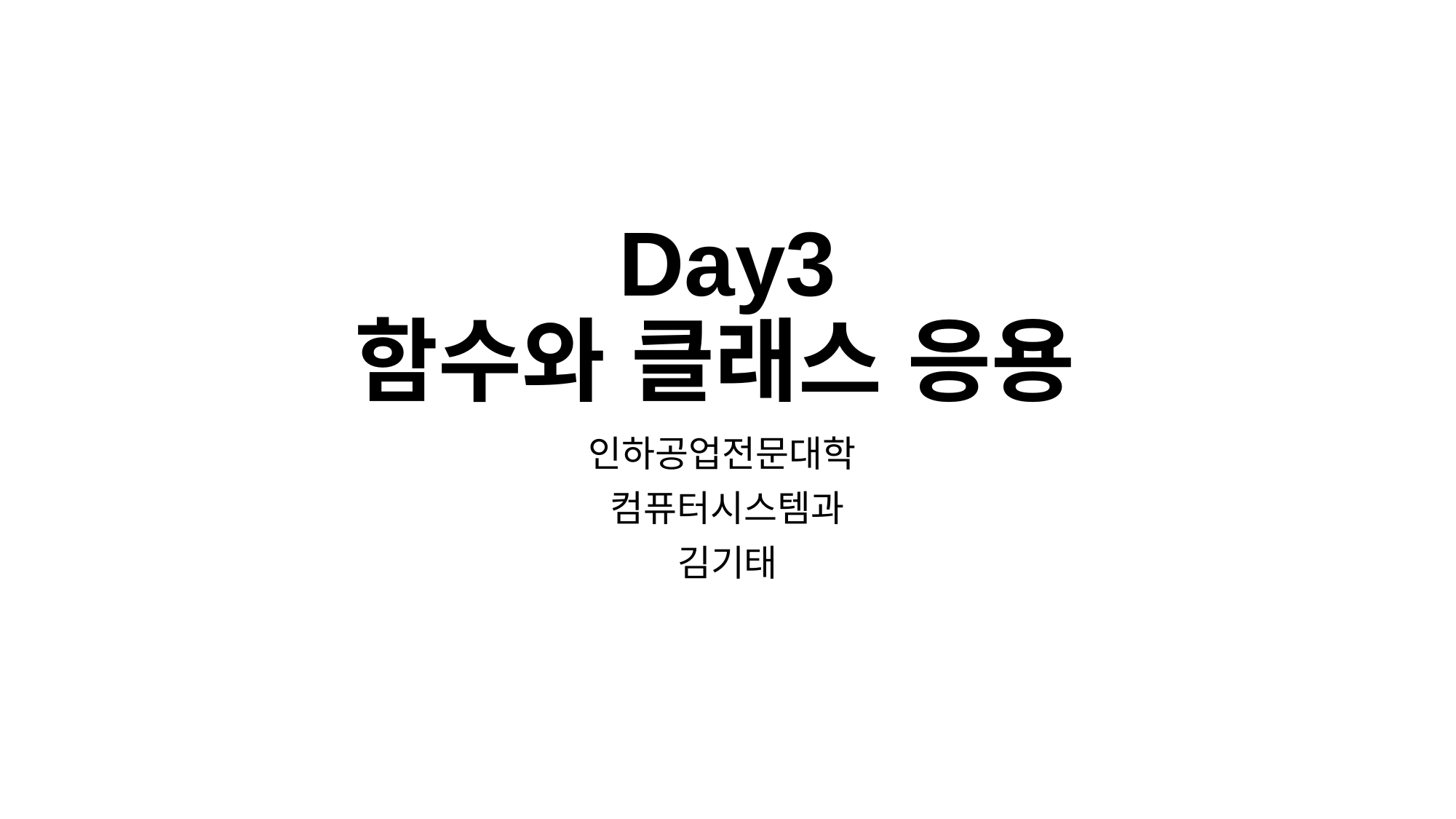

# Day3 함수와 클래스 응용
인하공업전문대학
컴퓨터시스템과
김기태